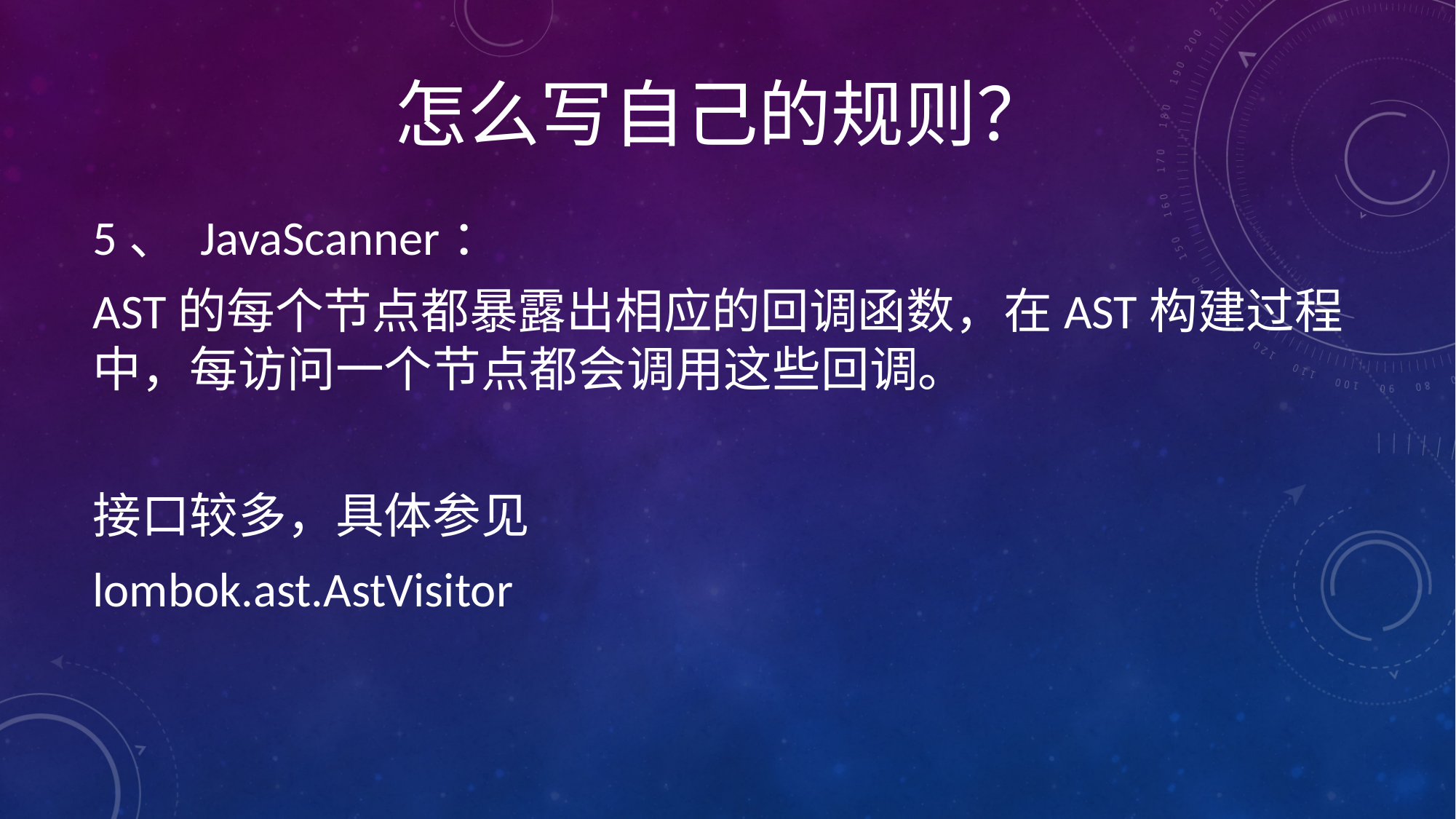

# 怎么写自己的规则？
5、 JavaScanner：
AST的每个节点都暴露出相应的回调函数，在AST构建过程中，每访问一个节点都会调用这些回调。

接口较多，具体参见
lombok.ast.AstVisitor